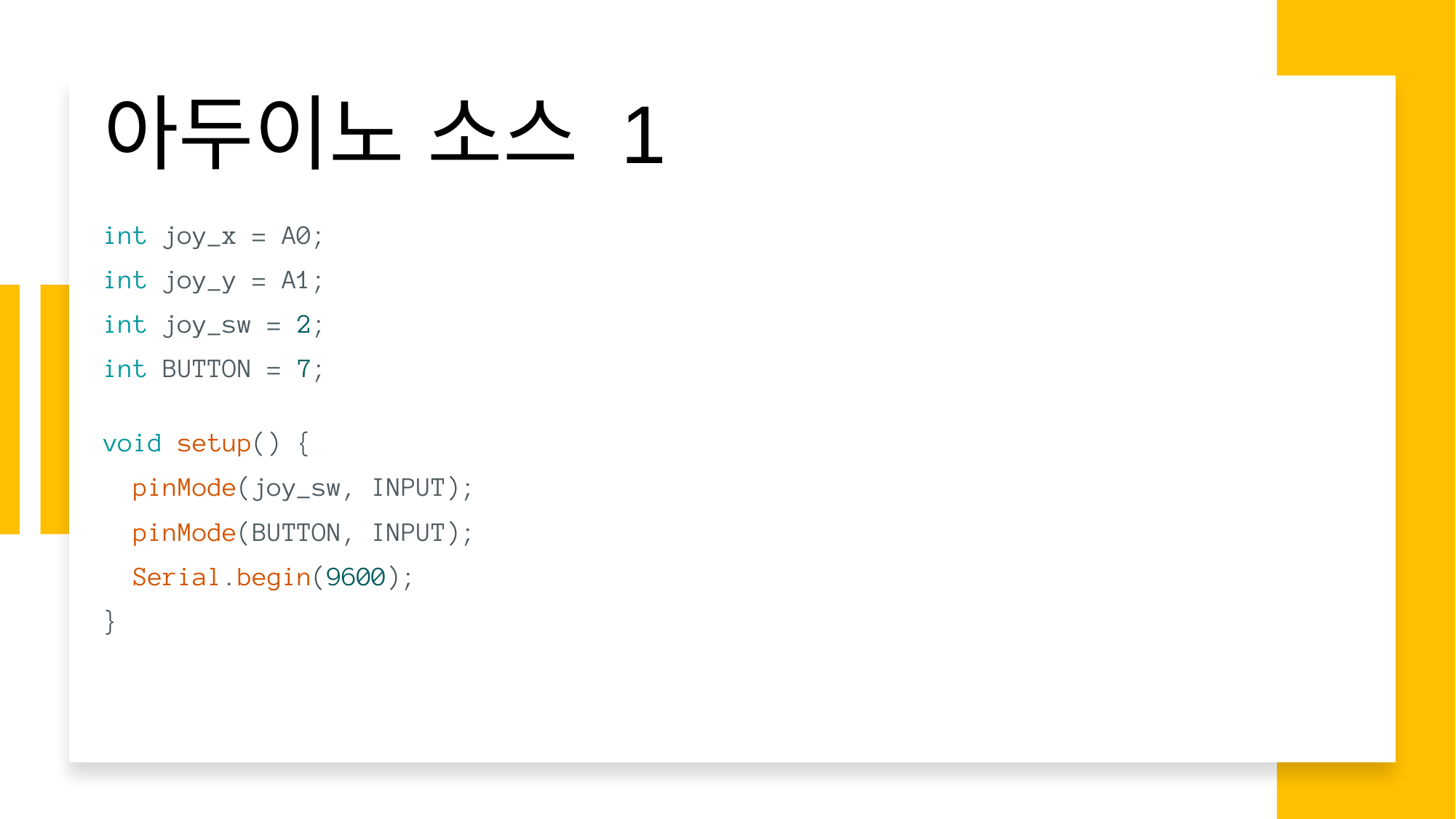

# 아두이노 소스 1

int joy_x = A0;
int joy_y = A1;
int joy_sw = 2;
int BUTTON = 7;
void setup() {
  pinMode(joy_sw, INPUT);
  pinMode(BUTTON, INPUT);
  Serial.begin(9600);
}